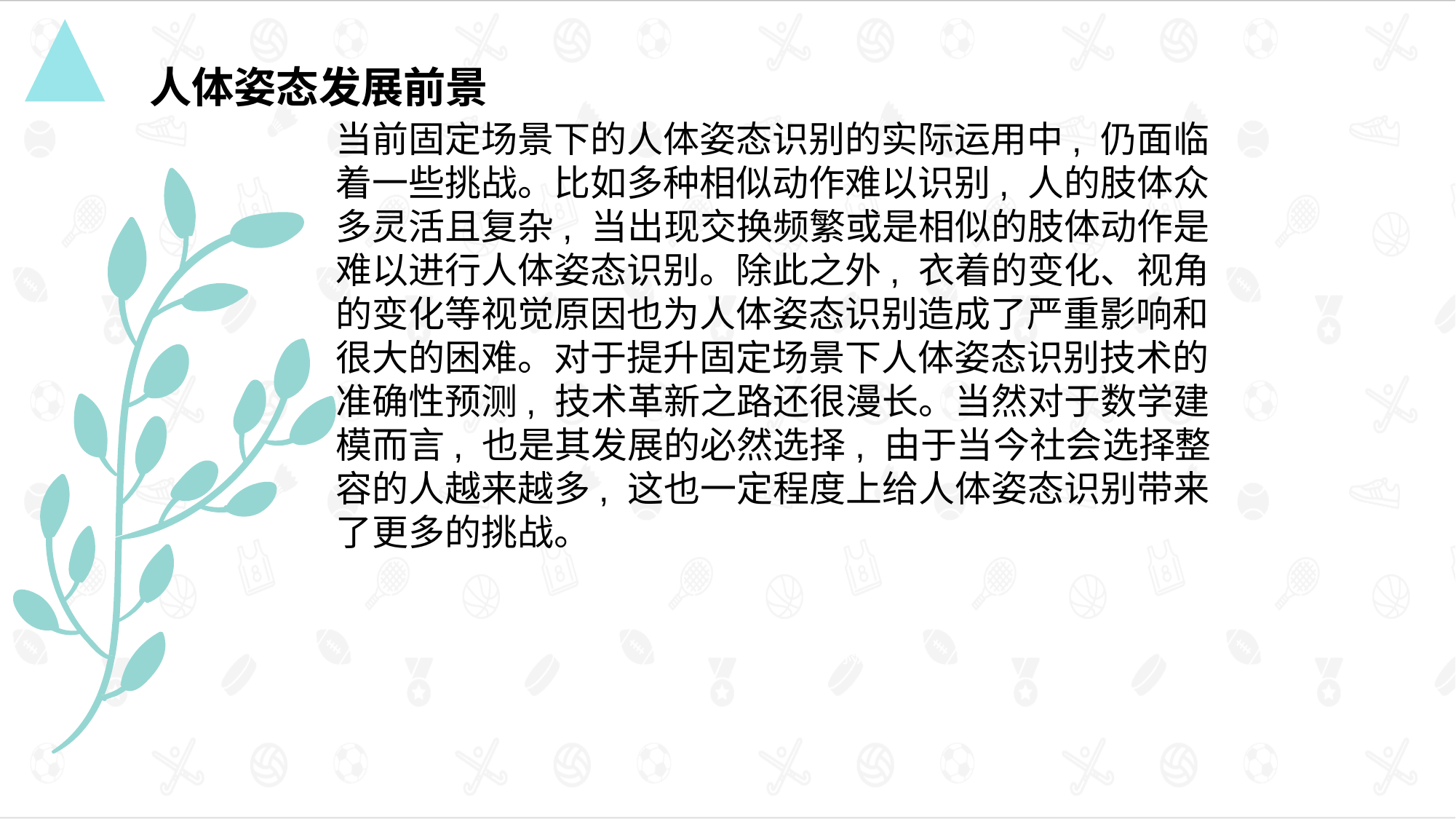

人体姿态发展前景
当前固定场景下的人体姿态识别的实际运用中, 仍面临着一些挑战。比如多种相似动作难以识别, 人的肢体众多灵活且复杂, 当出现交换频繁或是相似的肢体动作是难以进行人体姿态识别。除此之外, 衣着的变化、视角的变化等视觉原因也为人体姿态识别造成了严重影响和很大的困难。对于提升固定场景下人体姿态识别技术的准确性预测, 技术革新之路还很漫长。当然对于数学建模而言, 也是其发展的必然选择, 由于当今社会选择整容的人越来越多, 这也一定程度上给人体姿态识别带来了更多的挑战。

点击添加文本

点击添加文本